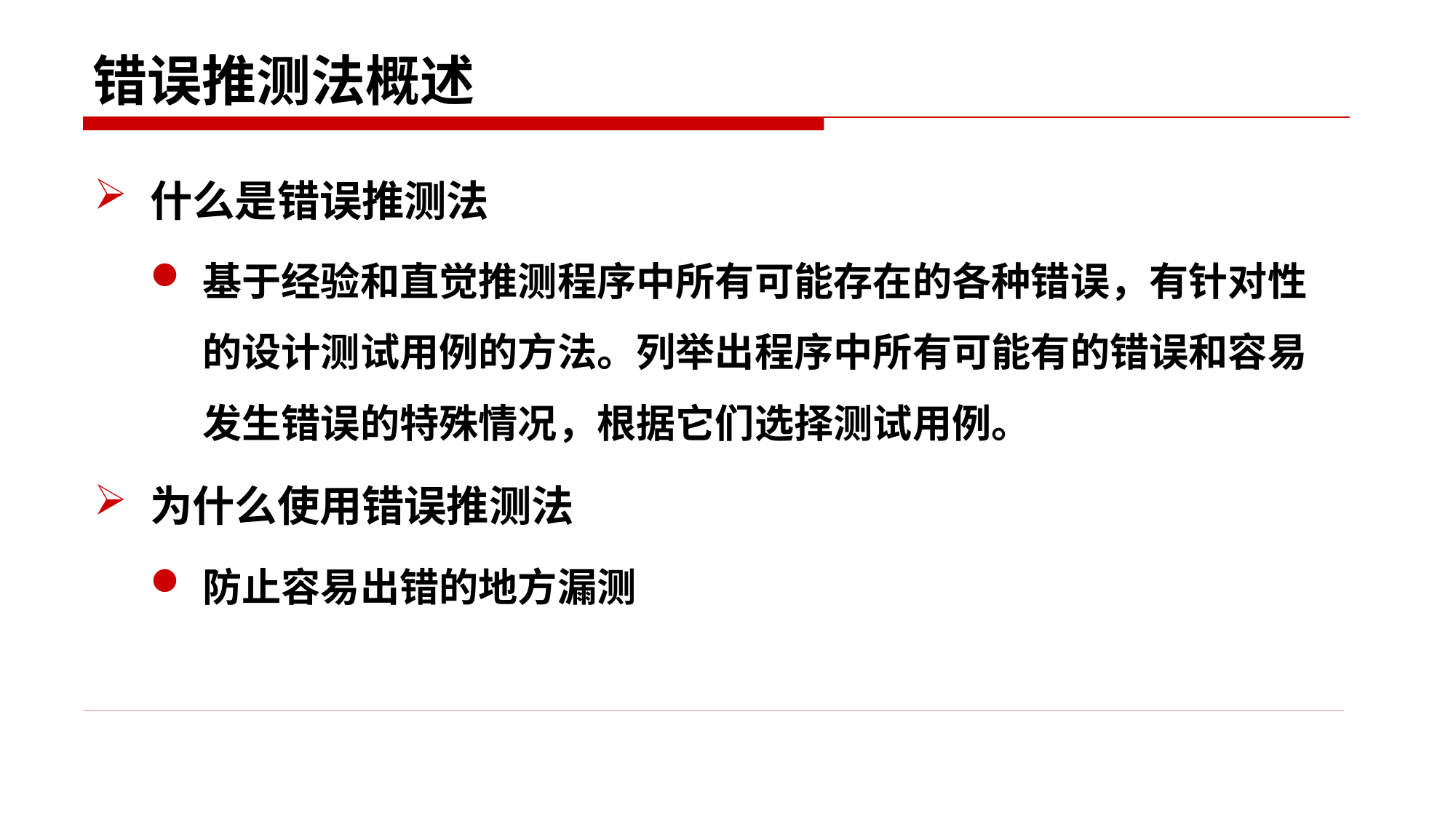

# 错误推测法概述
什么是错误推测法
基于经验和直觉推测程序中所有可能存在的各种错误，有针对性的设计测试用例的方法。列举出程序中所有可能有的错误和容易发生错误的特殊情况，根据它们选择测试用例。
为什么使用错误推测法
防止容易出错的地方漏测